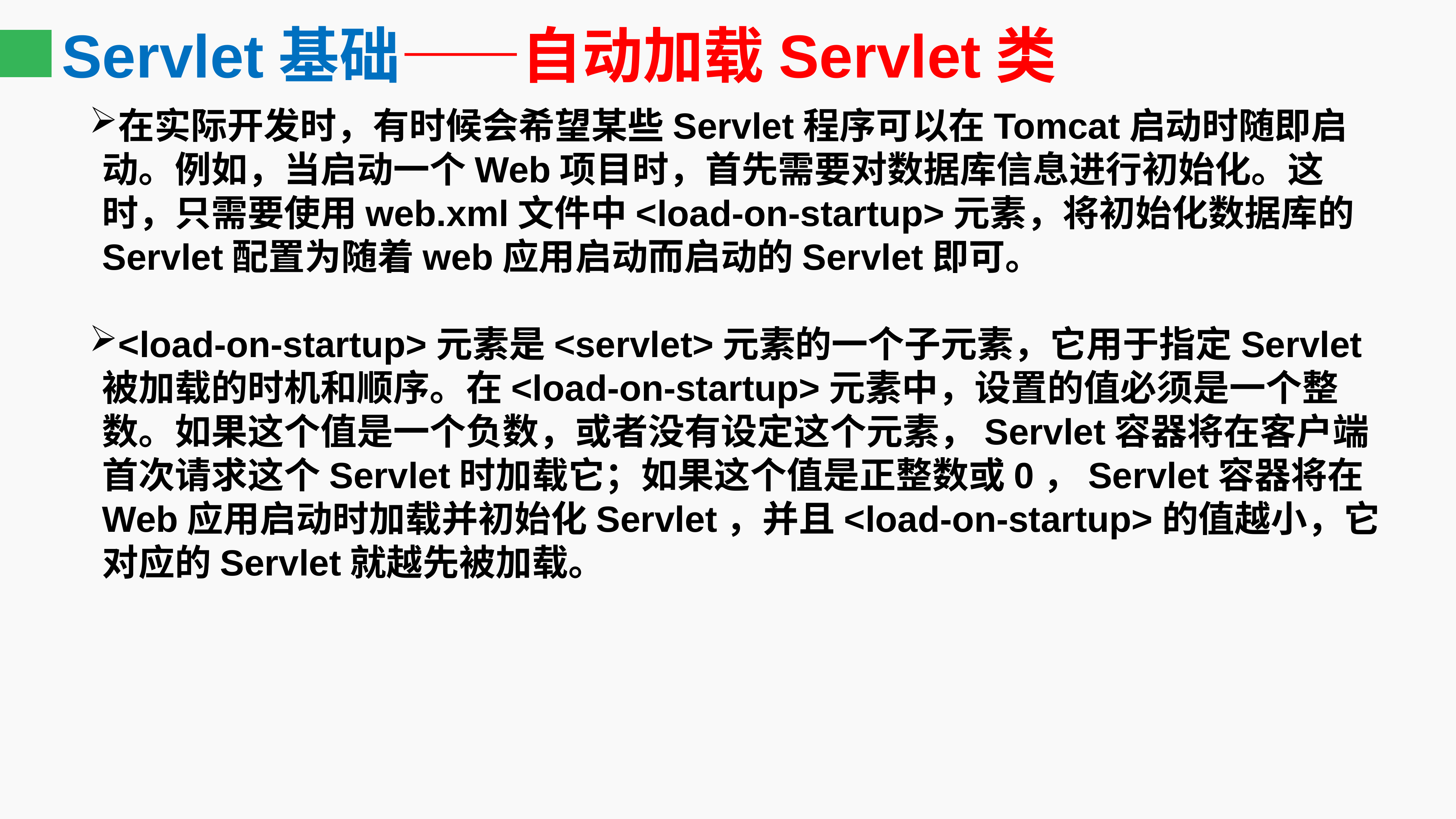

# Servlet基础——自动加载Servlet类

在实际开发时，有时候会希望某些Servlet程序可以在Tomcat启动时随即启动。例如，当启动一个Web项目时，首先需要对数据库信息进行初始化。这时，只需要使用web.xml文件中<load-on-startup>元素，将初始化数据库的Servlet配置为随着web应用启动而启动的Servlet即可。

<load-on-startup>元素是<servlet>元素的一个子元素，它用于指定Servlet被加载的时机和顺序。在<load-on-startup>元素中，设置的值必须是一个整数。如果这个值是一个负数，或者没有设定这个元素，Servlet容器将在客户端首次请求这个Servlet时加载它；如果这个值是正整数或0，Servlet容器将在Web应用启动时加载并初始化Servlet，并且<load-on-startup>的值越小，它对应的Servlet就越先被加载。